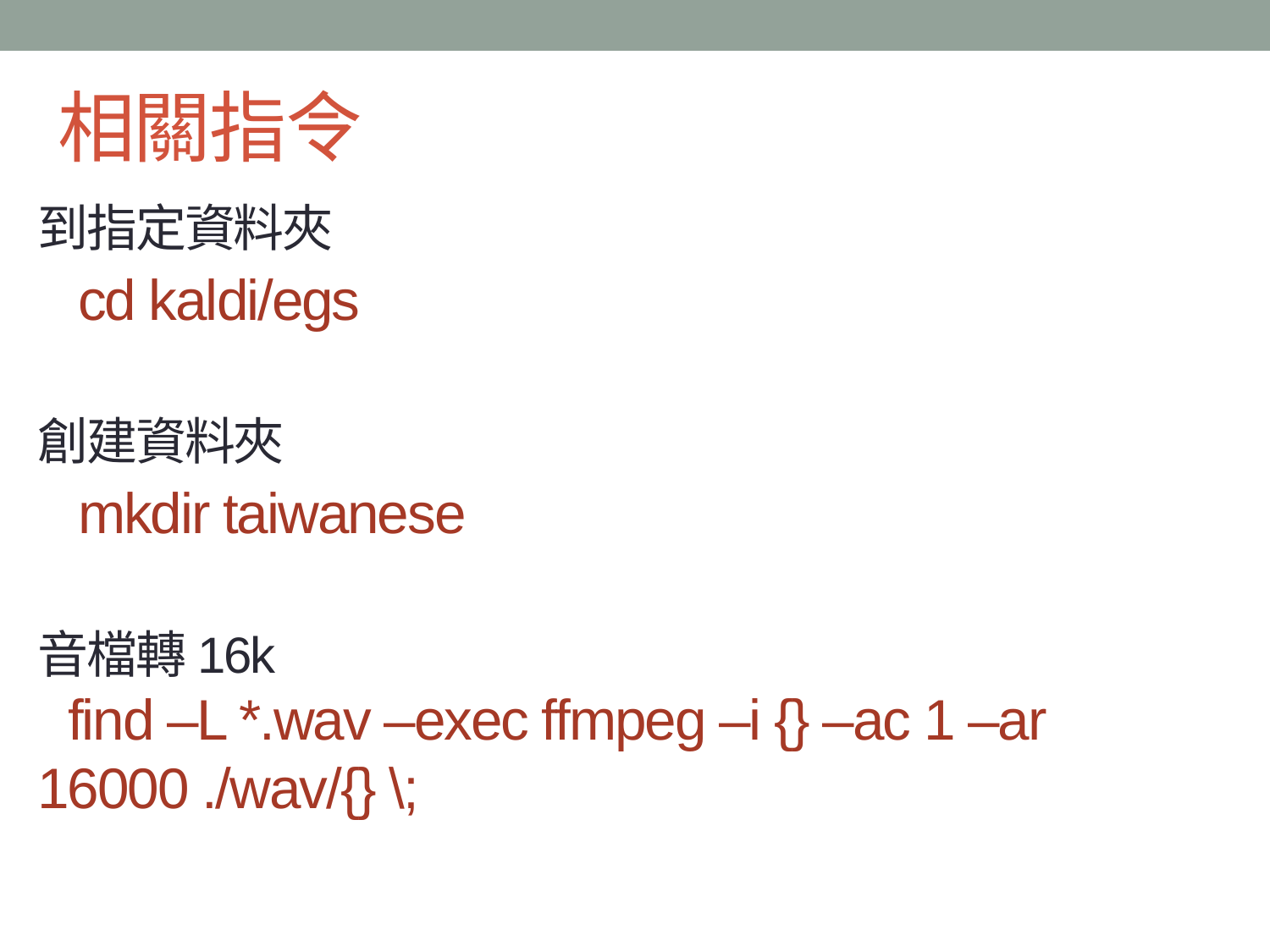

相關指令
# 到指定資料夾 cd kaldi/egs 創建資料夾 mkdir taiwanese 音檔轉16k find –L *.wav –exec ffmpeg –i {} –ac 1 –ar 16000 ./wav/{} \;